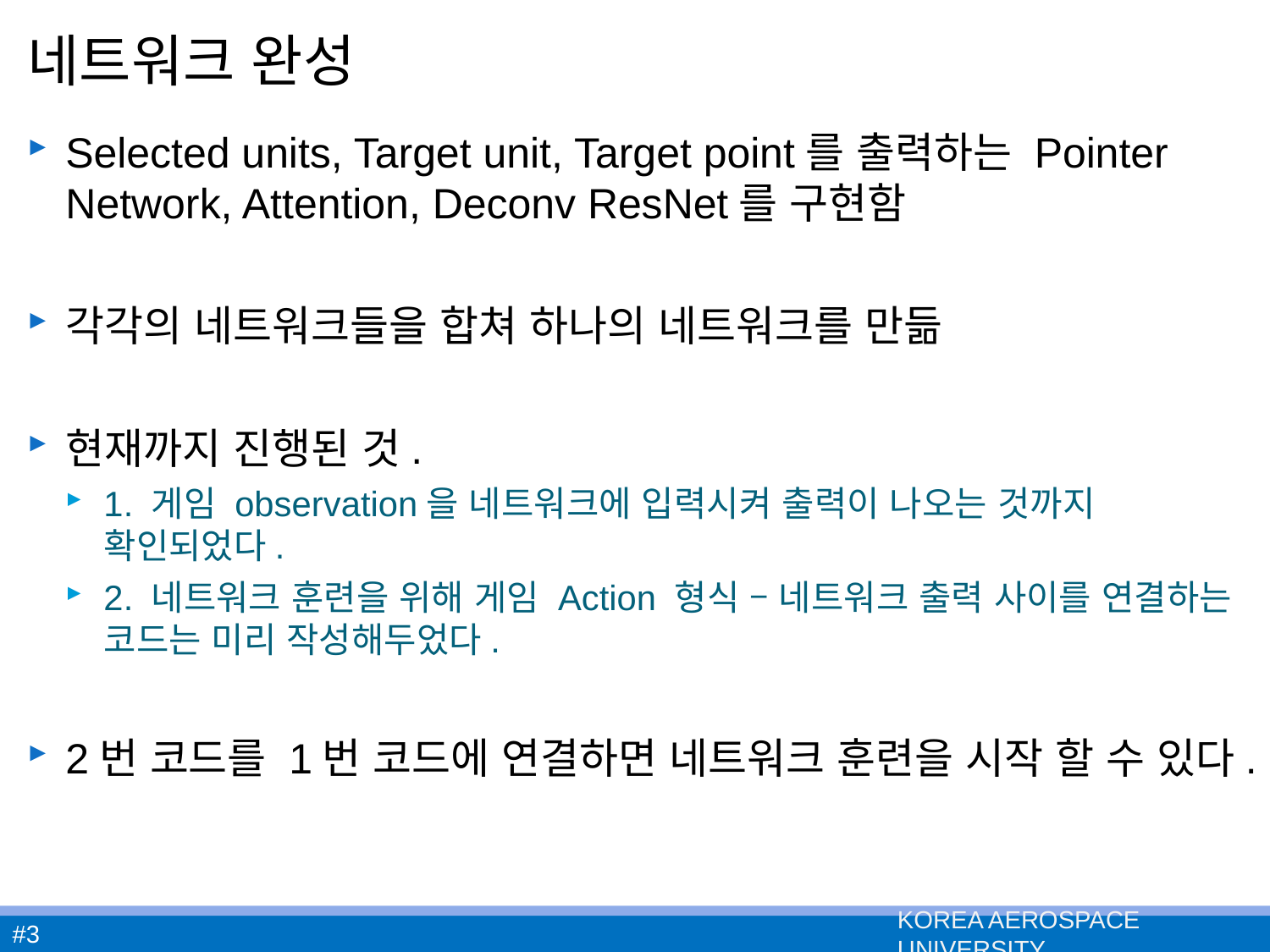

# 네트워크 완성
Selected units, Target unit, Target point를 출력하는 Pointer Network, Attention, Deconv ResNet를 구현함

각각의 네트워크들을 합쳐 하나의 네트워크를 만듦

현재까지 진행된 것.
1. 게임 observation을 네트워크에 입력시켜 출력이 나오는 것까지 확인되었다.
2. 네트워크 훈련을 위해 게임 Action 형식 – 네트워크 출력 사이를 연결하는 코드는 미리 작성해두었다.

2번 코드를 1번 코드에 연결하면 네트워크 훈련을 시작 할 수 있다.

#3